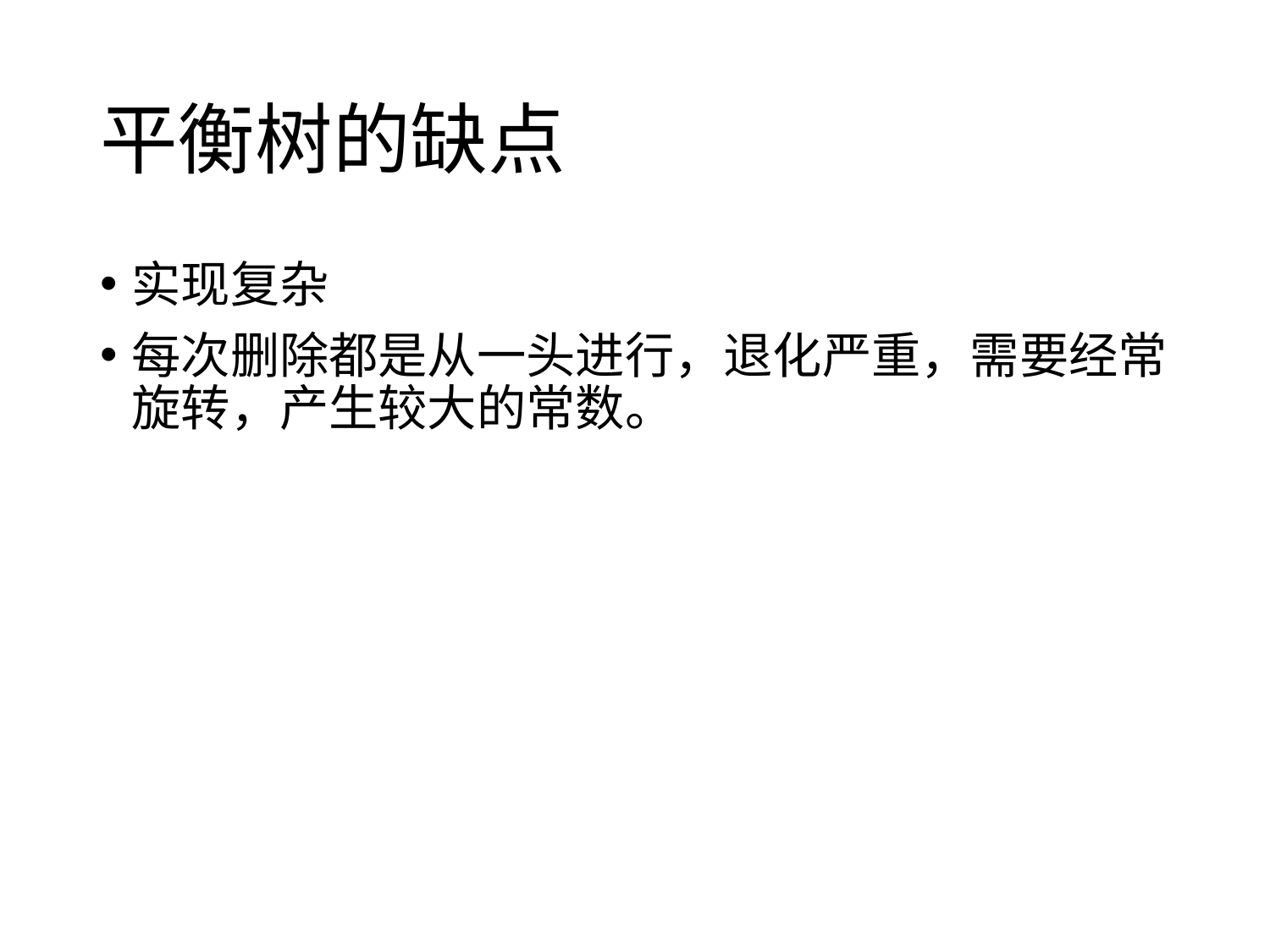

# 平衡树的缺点
实现复杂
每次删除都是从一头进行，退化严重，需要经常旋转，产生较大的常数。